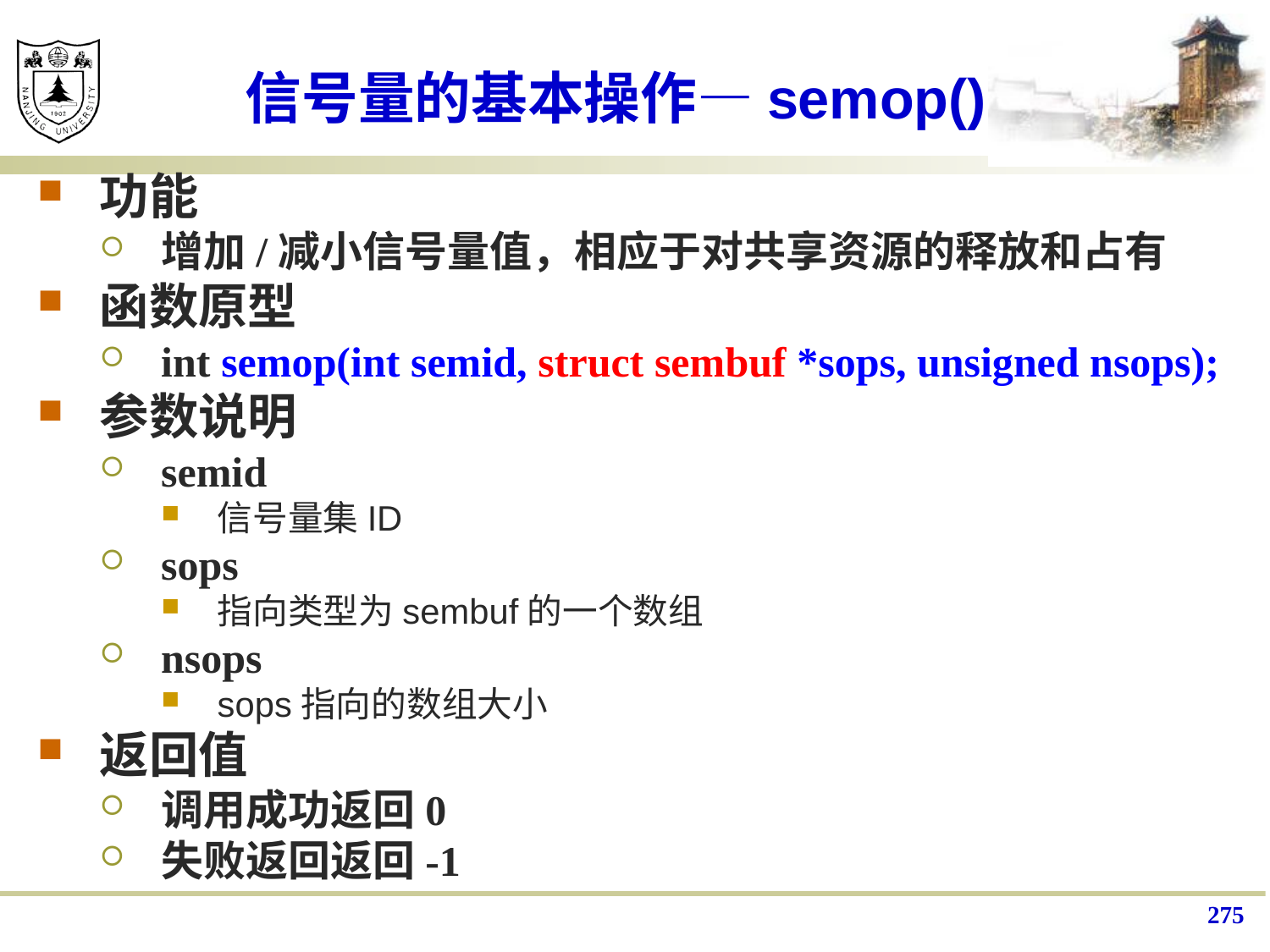

# 信号量的基本操作—semop()
功能
增加/减小信号量值，相应于对共享资源的释放和占有
函数原型
int semop(int semid, struct sembuf *sops, unsigned nsops);
参数说明
semid
信号量集ID
sops
指向类型为sembuf的一个数组
nsops
sops指向的数组大小
返回值
调用成功返回0
失败返回返回-1
275